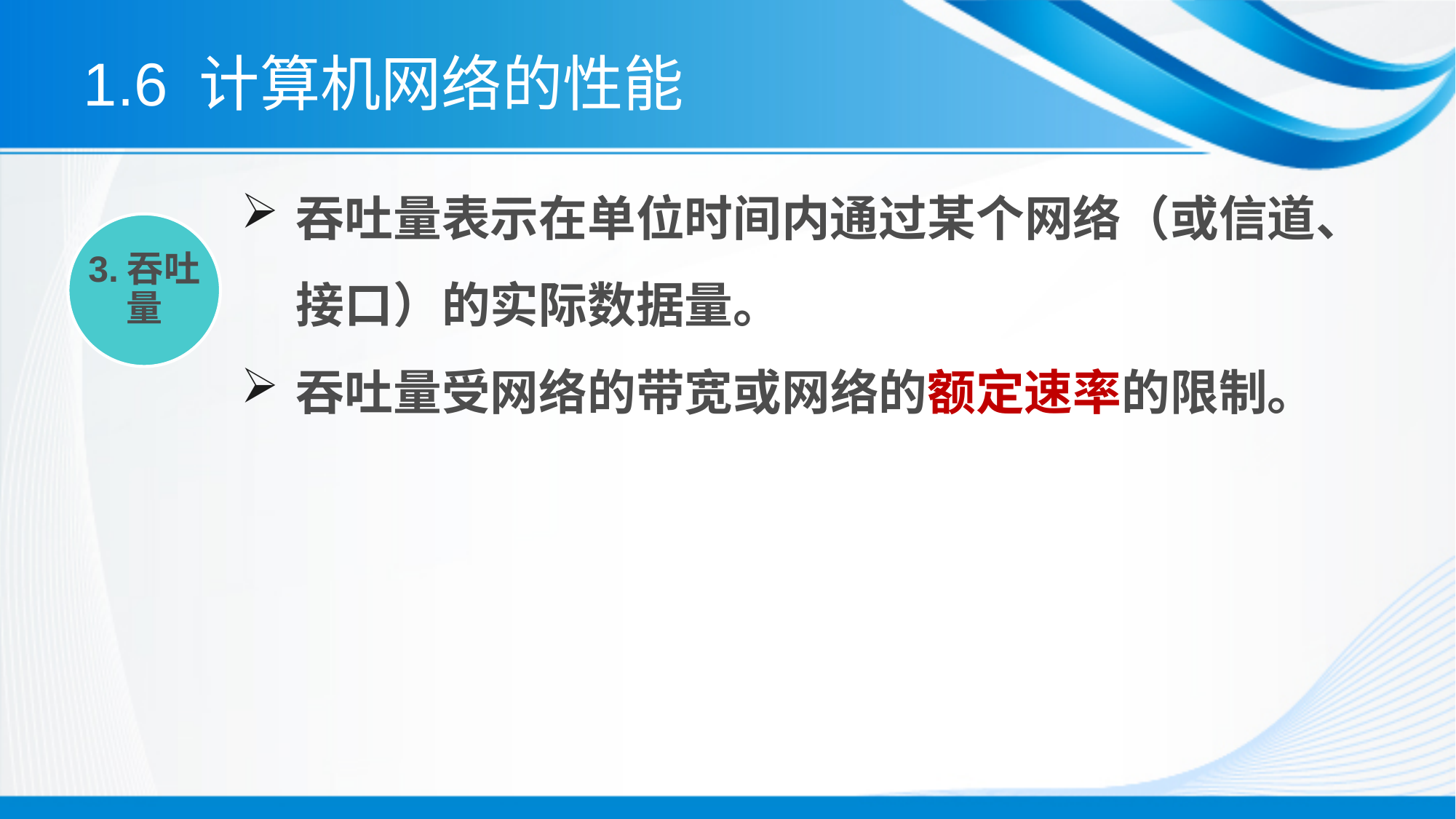

# 1.6 计算机网络的性能
吞吐量表示在单位时间内通过某个网络（或信道、接口）的实际数据量。
吞吐量受网络的带宽或网络的额定速率的限制。

3.吞吐量